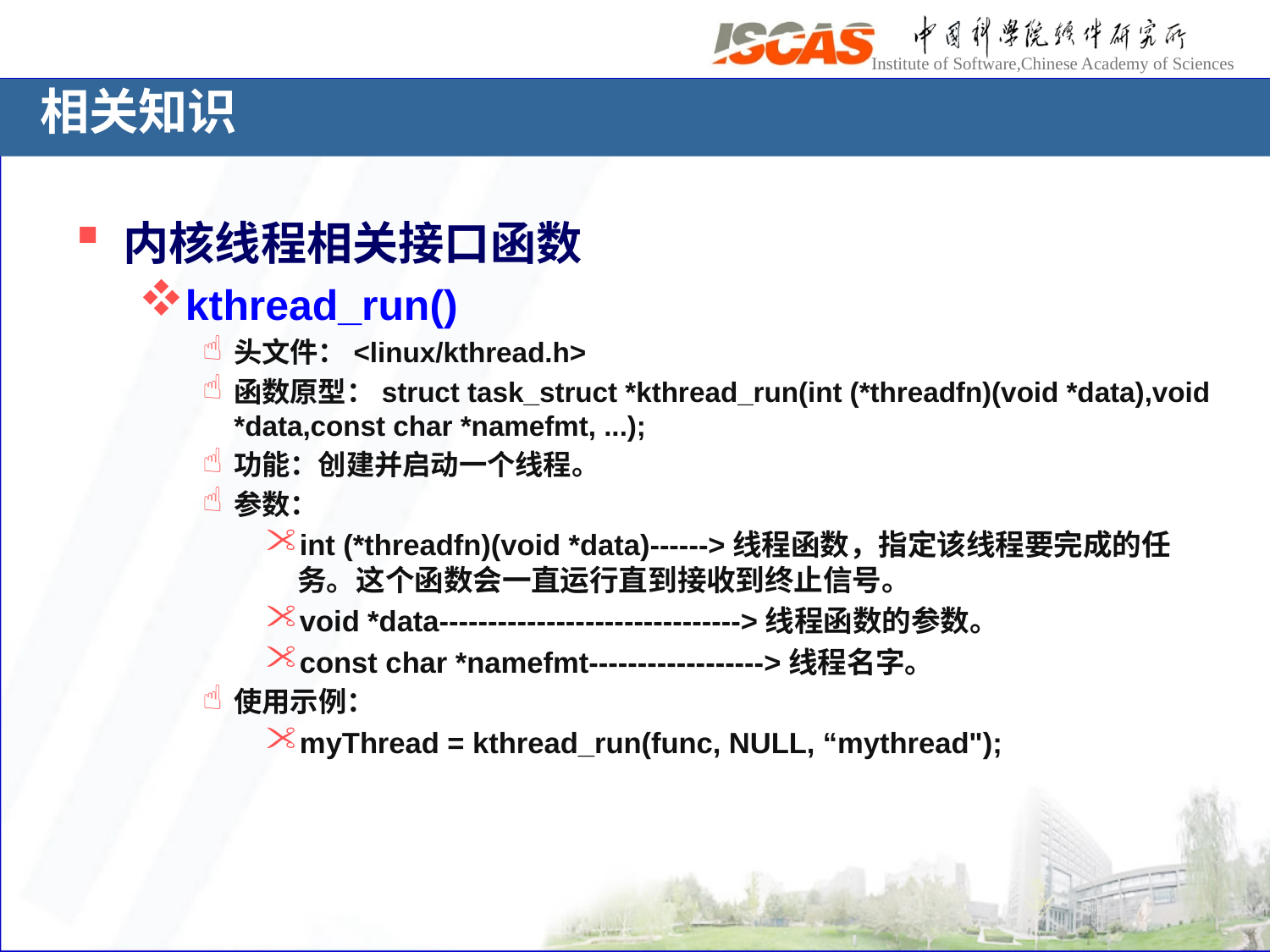

# 相关知识
内核线程相关接口函数
kthread_run()
头文件：<linux/kthread.h>
函数原型：struct task_struct *kthread_run(int (*threadfn)(void *data),void *data,const char *namefmt, ...);
功能：创建并启动一个线程。
参数：
int (*threadfn)(void *data)------>线程函数，指定该线程要完成的任务。这个函数会一直运行直到接收到终止信号。
void *data------------------------------->线程函数的参数。
const char *namefmt------------------>线程名字。
使用示例：
myThread = kthread_run(func, NULL, “mythread");